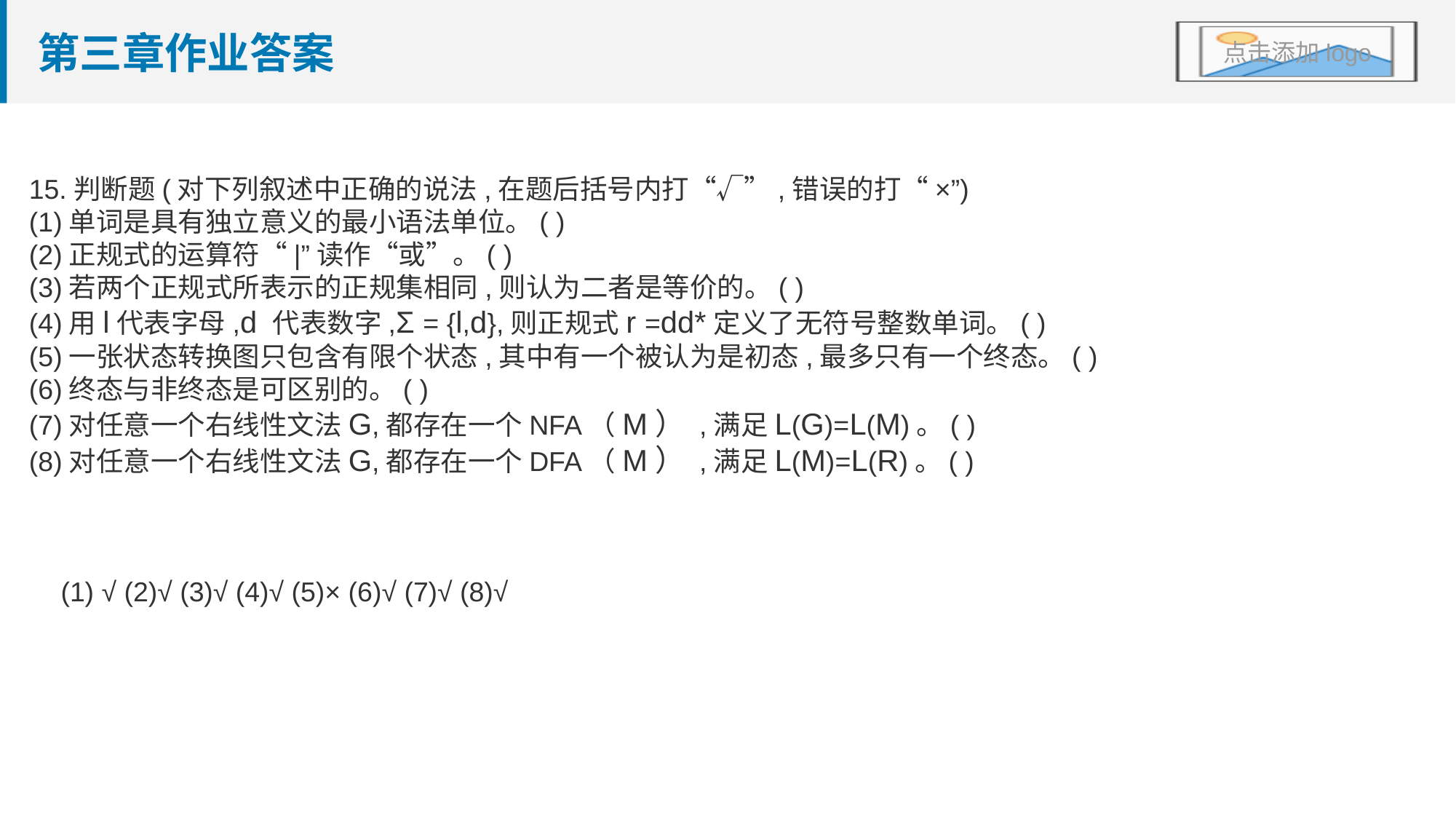

# 第三章作业答案

15.判断题(对下列叙述中正确的说法,在题后括号内打“√”,错误的打“×”)
(1)单词是具有独立意义的最小语法单位。( )
(2)正规式的运算符“|”读作“或”。( )
(3)若两个正规式所表示的正规集相同,则认为二者是等价的。( )
(4)用l代表字母,d 代表数字,Σ = {l,d},则正规式r =dd*定义了无符号整数单词。( )
(5)一张状态转换图只包含有限个状态,其中有一个被认为是初态,最多只有一个终态。( )
(6)终态与非终态是可区别的。( )
(7)对任意一个右线性文法G,都存在一个NFA（M） ,满足L(G)=L(M)。( )
(8)对任意一个右线性文法G,都存在一个DFA（M） ,满足L(M)=L(R)。( )
(1) √ (2)√ (3)√ (4)√ (5)× (6)√ (7)√ (8)√